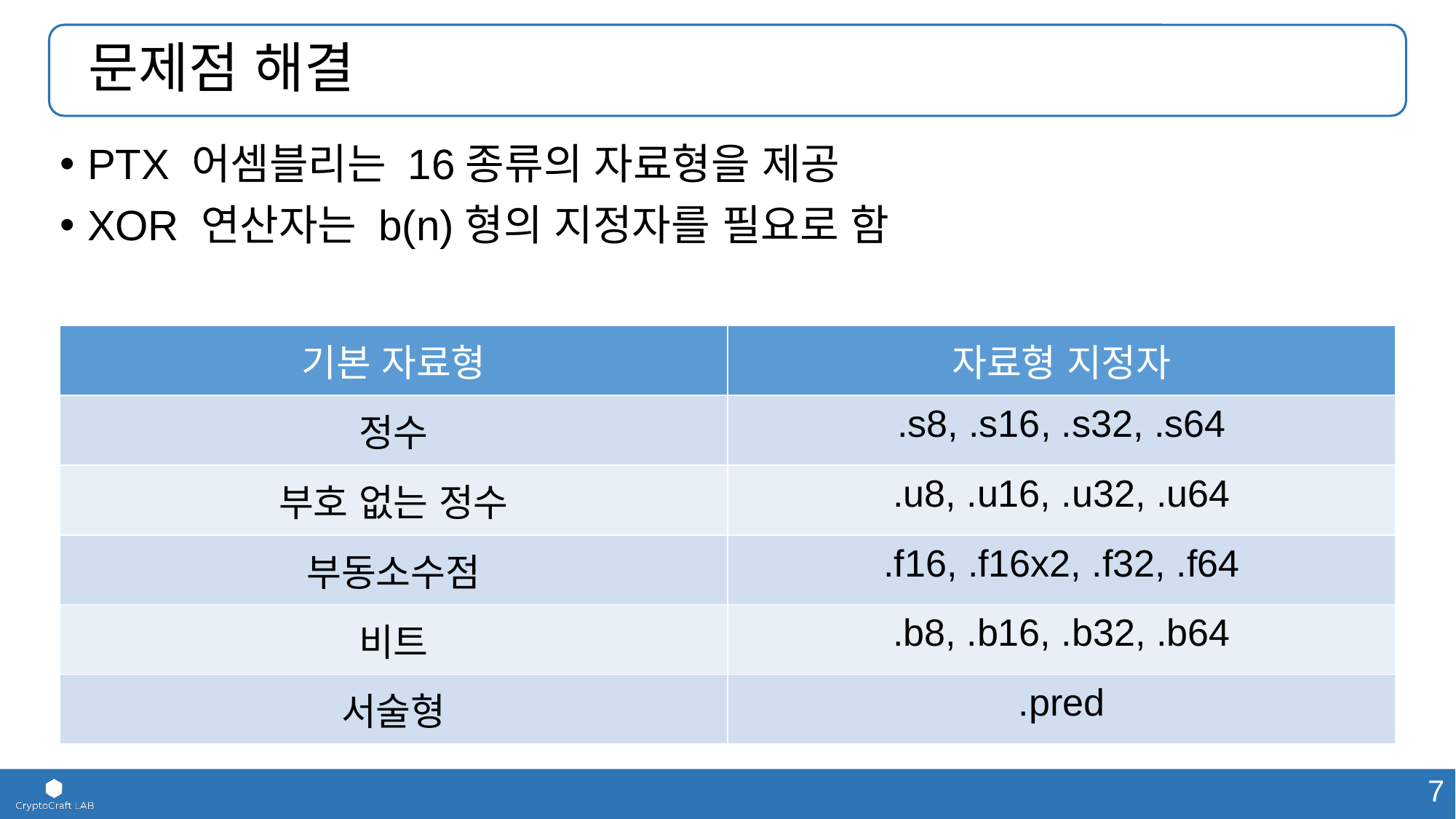

# 문제점 해결
PTX 어셈블리는 16종류의 자료형을 제공
XOR 연산자는 b(n)형의 지정자를 필요로 함
| 기본 자료형 | 자료형 지정자 |
| --- | --- |
| 정수 | .s8, .s16, .s32, .s64 |
| 부호 없는 정수 | .u8, .u16, .u32, .u64 |
| 부동소수점 | .f16, .f16x2, .f32, .f64 |
| 비트 | .b8, .b16, .b32, .b64 |
| 서술형 | .pred |